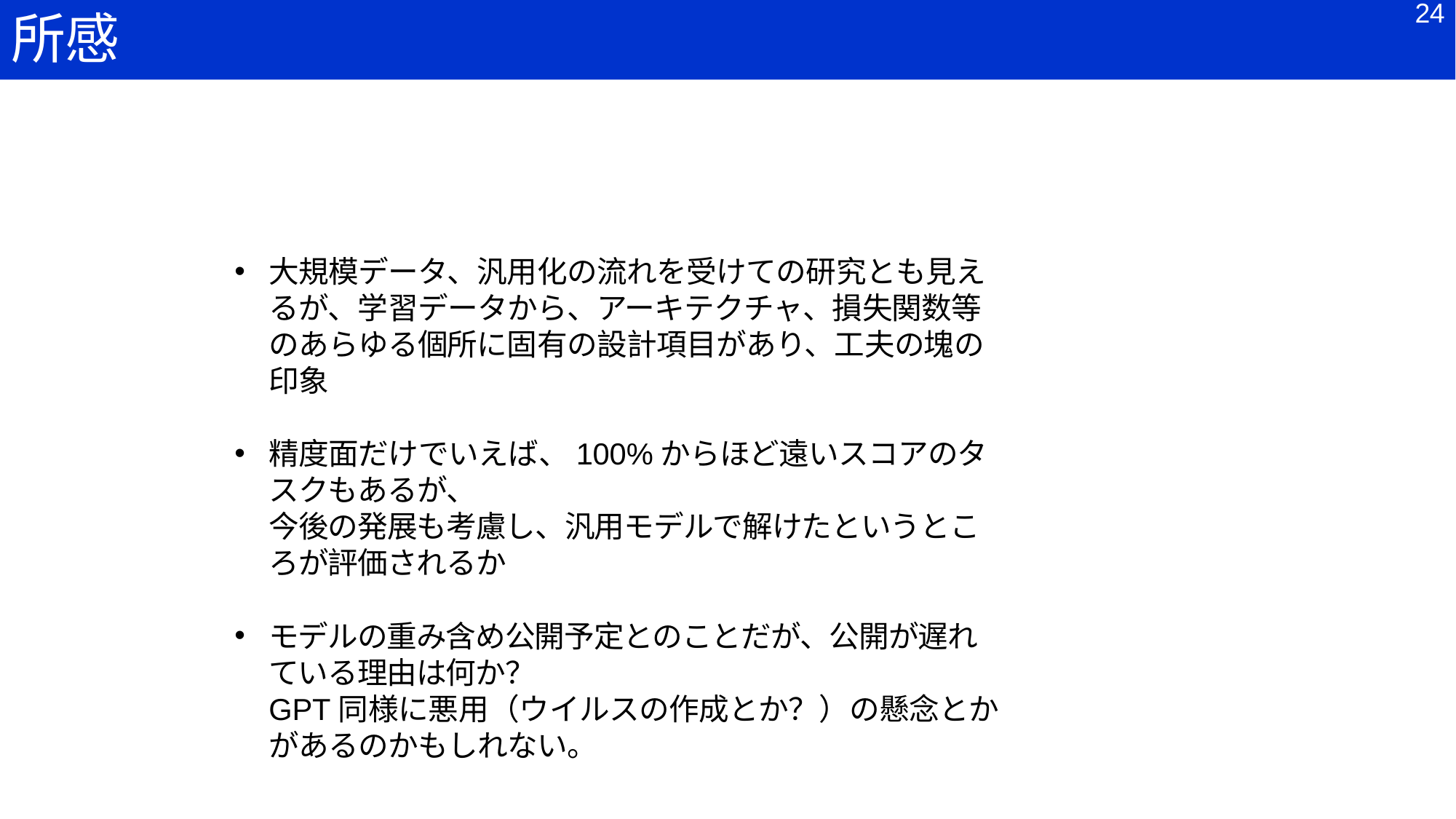

24
# 所感
大規模データ、汎用化の流れを受けての研究とも見えるが、学習データから、アーキテクチャ、損失関数等のあらゆる個所に固有の設計項目があり、工夫の塊の印象
精度面だけでいえば、100%からほど遠いスコアのタスクもあるが、
今後の発展も考慮し、汎用モデルで解けたというところが評価されるか
モデルの重み含め公開予定とのことだが、公開が遅れている理由は何か？
GPT同様に悪用（ウイルスの作成とか？）の懸念とかがあるのかもしれない。